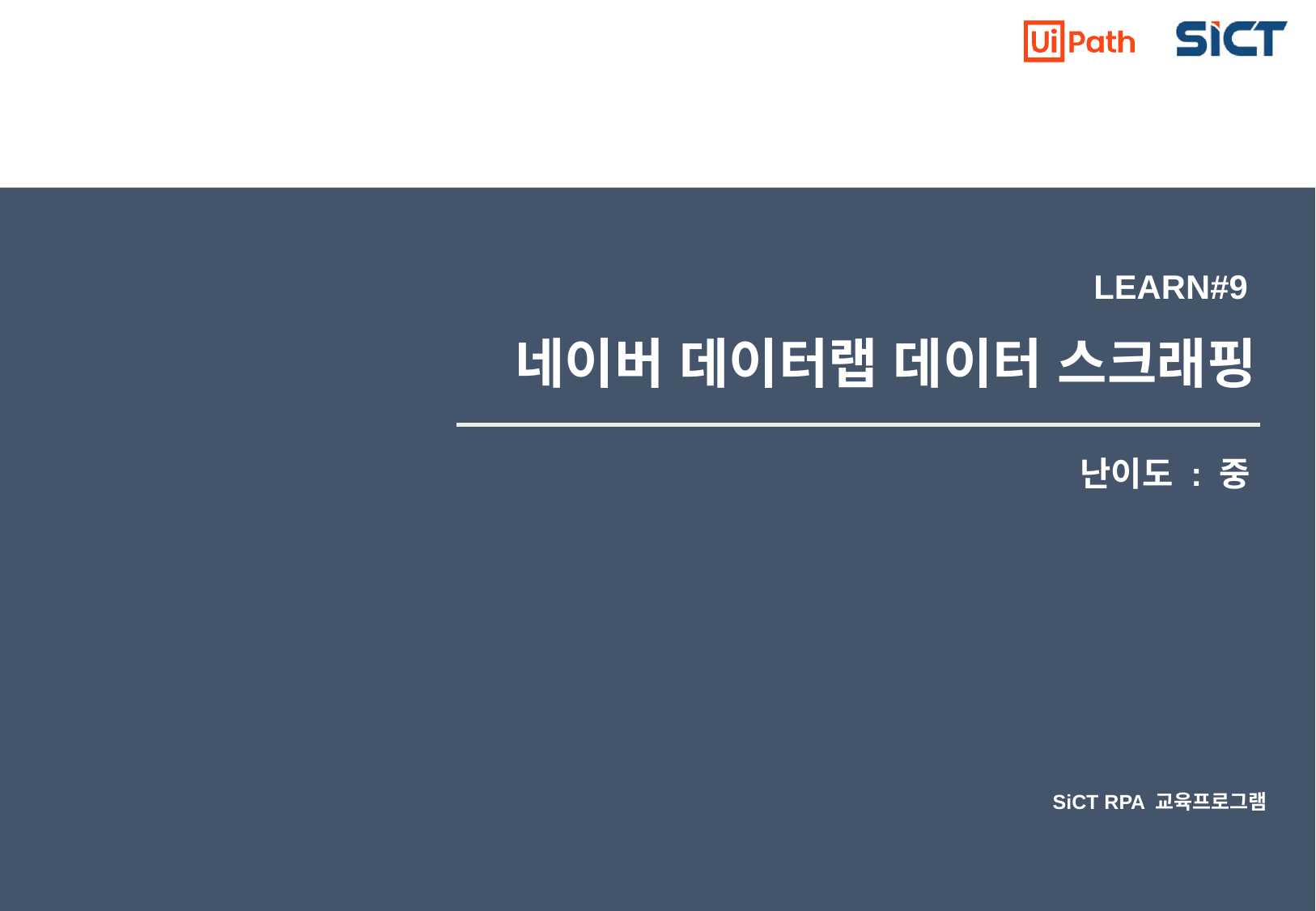

LEARN#9
네이버 데이터랩 데이터 스크래핑
난이도 : 중
SiCT RPA 교육프로그램